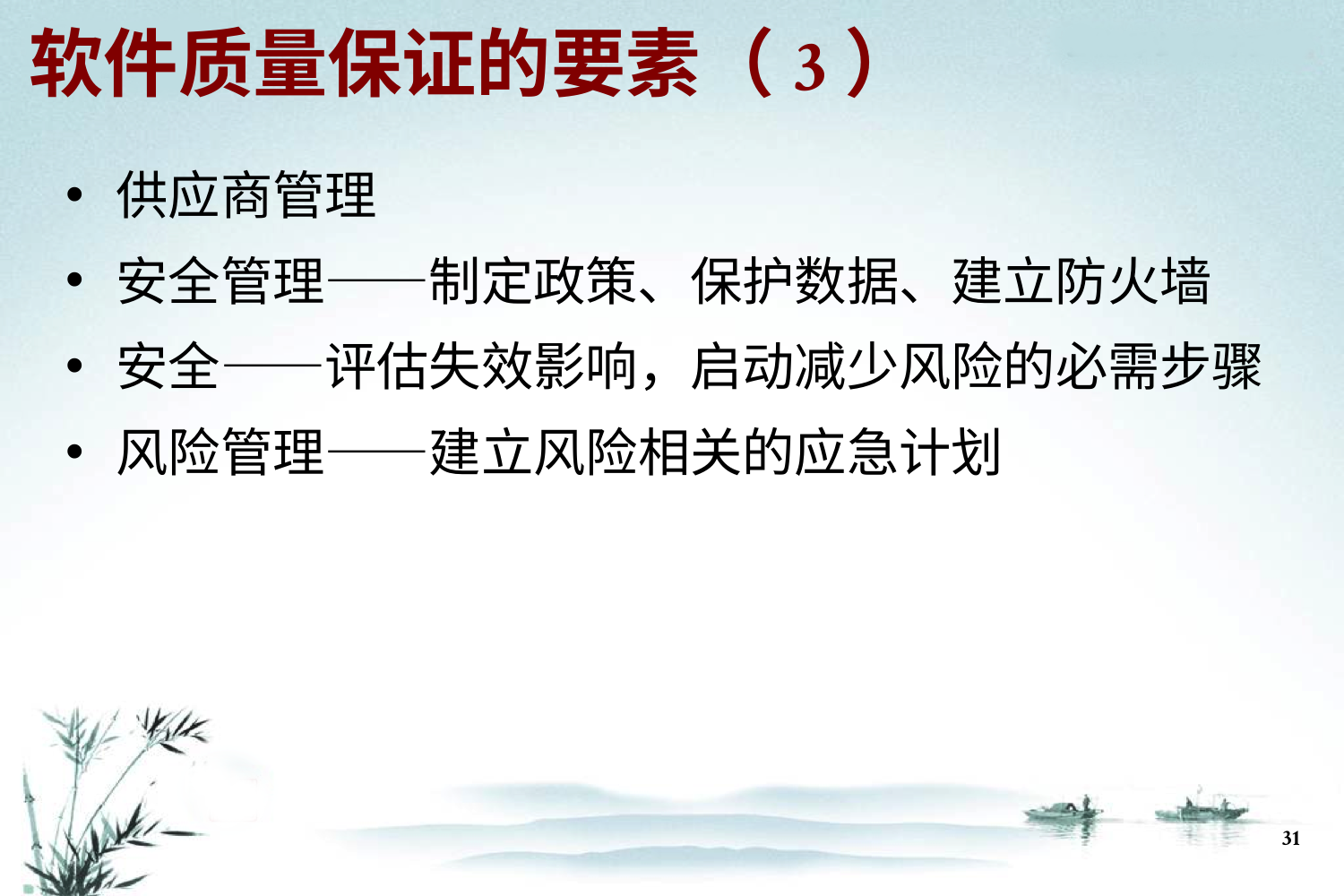

# 软件质量保证的要素（3）
供应商管理
安全管理——制定政策、保护数据、建立防火墙
安全——评估失效影响，启动减少风险的必需步骤
风险管理——建立风险相关的应急计划
31